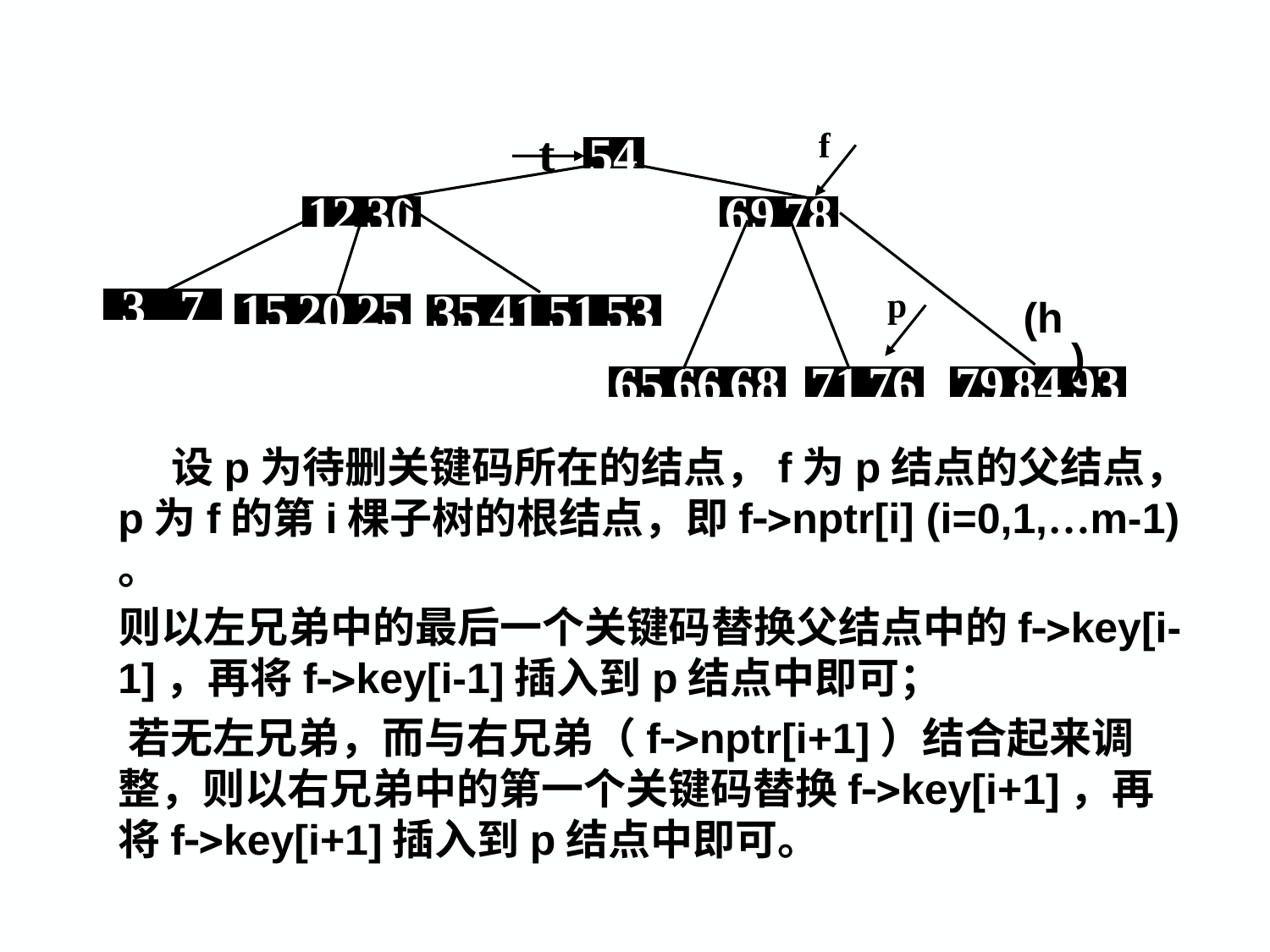

t
54

12
30
69
78

3
7
15
20
25
(h)
35
41
51
53
65
66
68
71
76
79
84
93
f

p

             设p为待删关键码所在的结点，f为p结点的父结点，p为f的第i棵子树的根结点，即f−>nptr[i] (i=0,1,…m-1) 。
    则以左兄弟中的最后一个关键码替换父结点中的f−>key[i-1]，再将f−>key[i-1]插入到p结点中即可；
     若无左兄弟，而与右兄弟（f−>nptr[i+1]）结合起来调整，则以右兄弟中的第一个关键码替换f−>key[i+1]，再将f−>key[i+1]插入到p结点中即可。